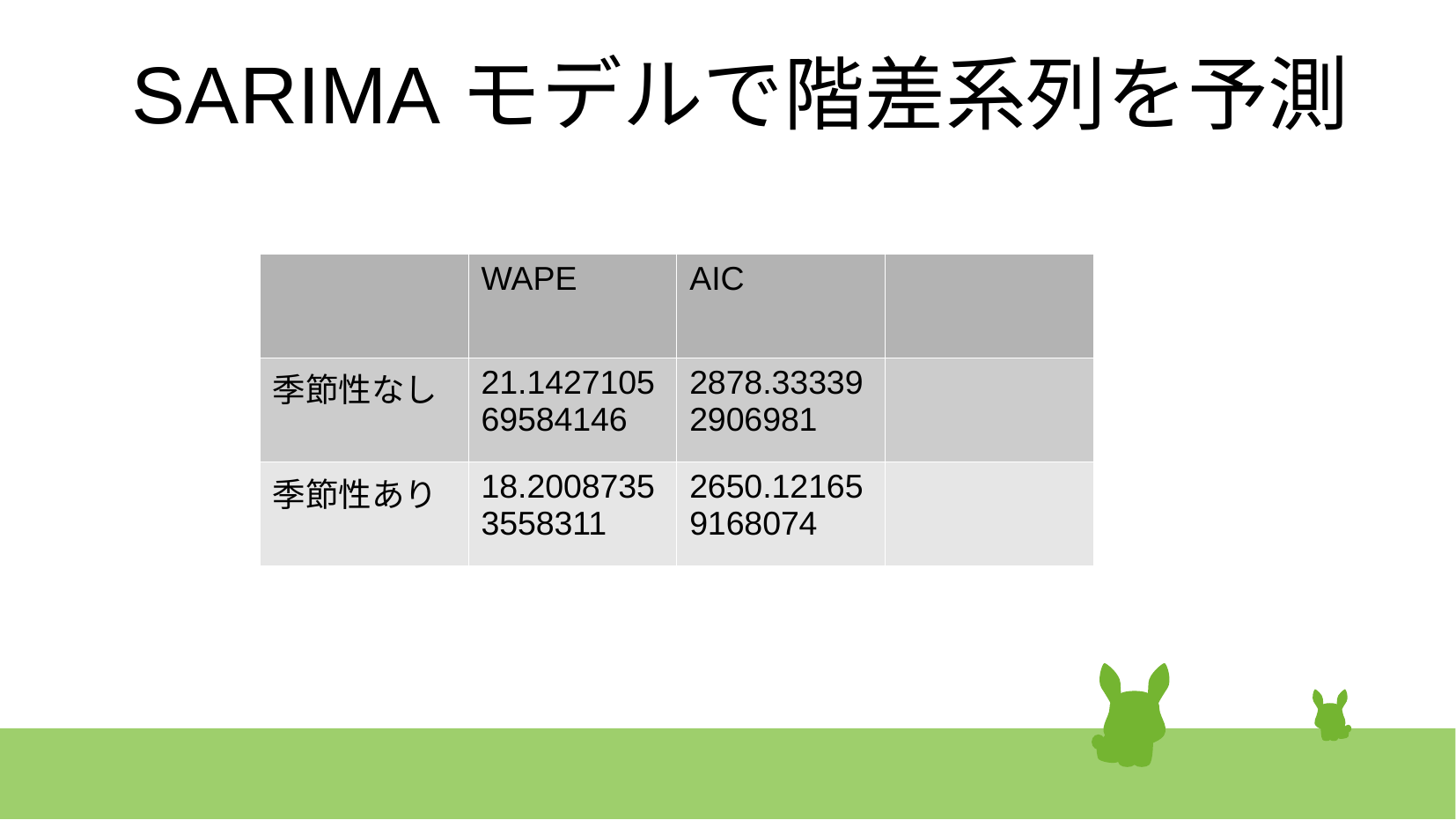

# SARIMAモデルで階差系列を予測
|  | WAPE | AIC |  |
| --- | --- | --- | --- |
| 季節性なし | 21.142710569584146 | 2878.333392906981 |  |
| 季節性あり | 18.20087353558311 | 2650.121659168074 |  |